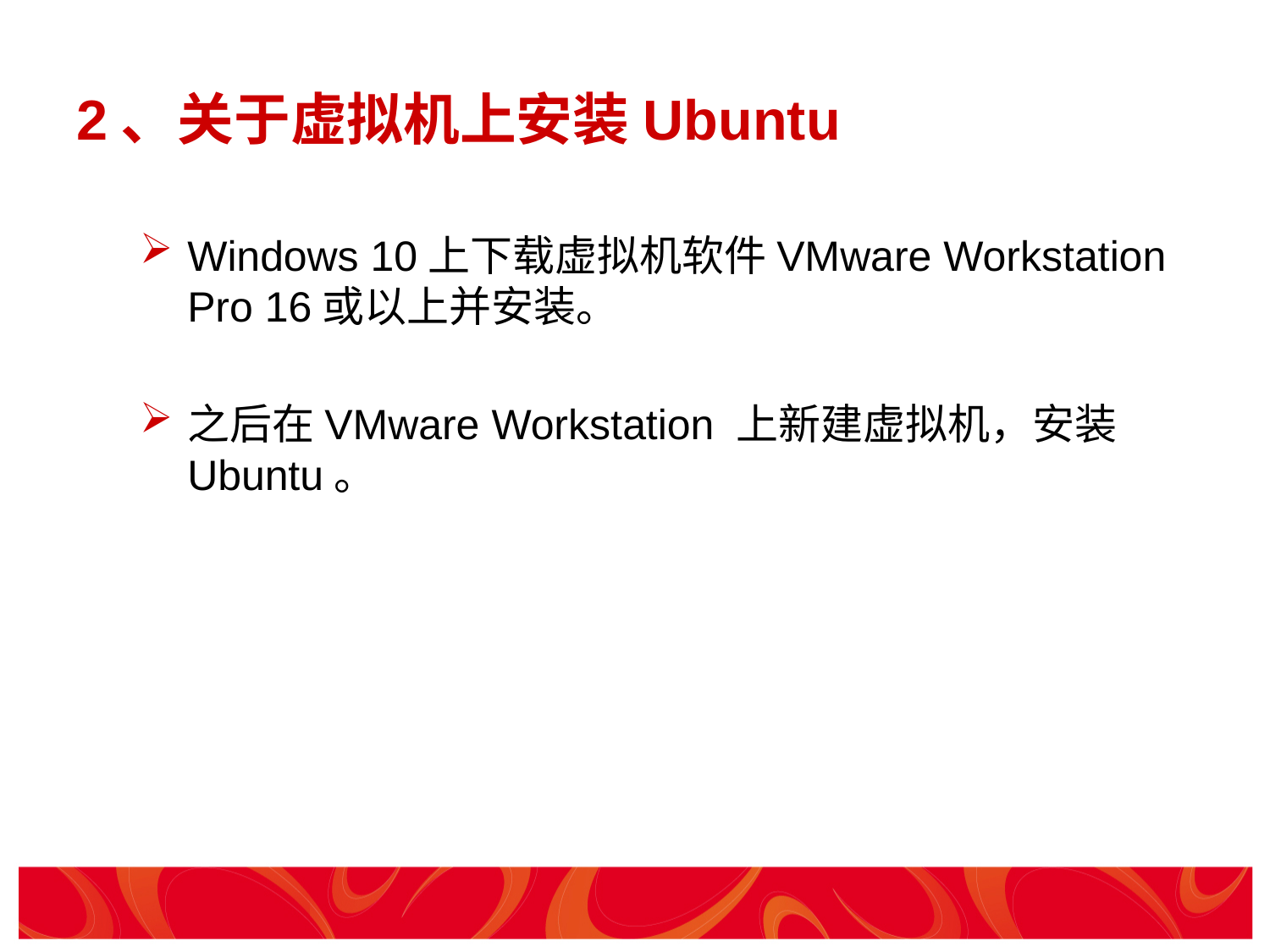

# 2、关于虚拟机上安装Ubuntu
Windows 10上下载虚拟机软件VMware Workstation Pro 16或以上并安装。

之后在VMware Workstation 上新建虚拟机，安装Ubuntu。